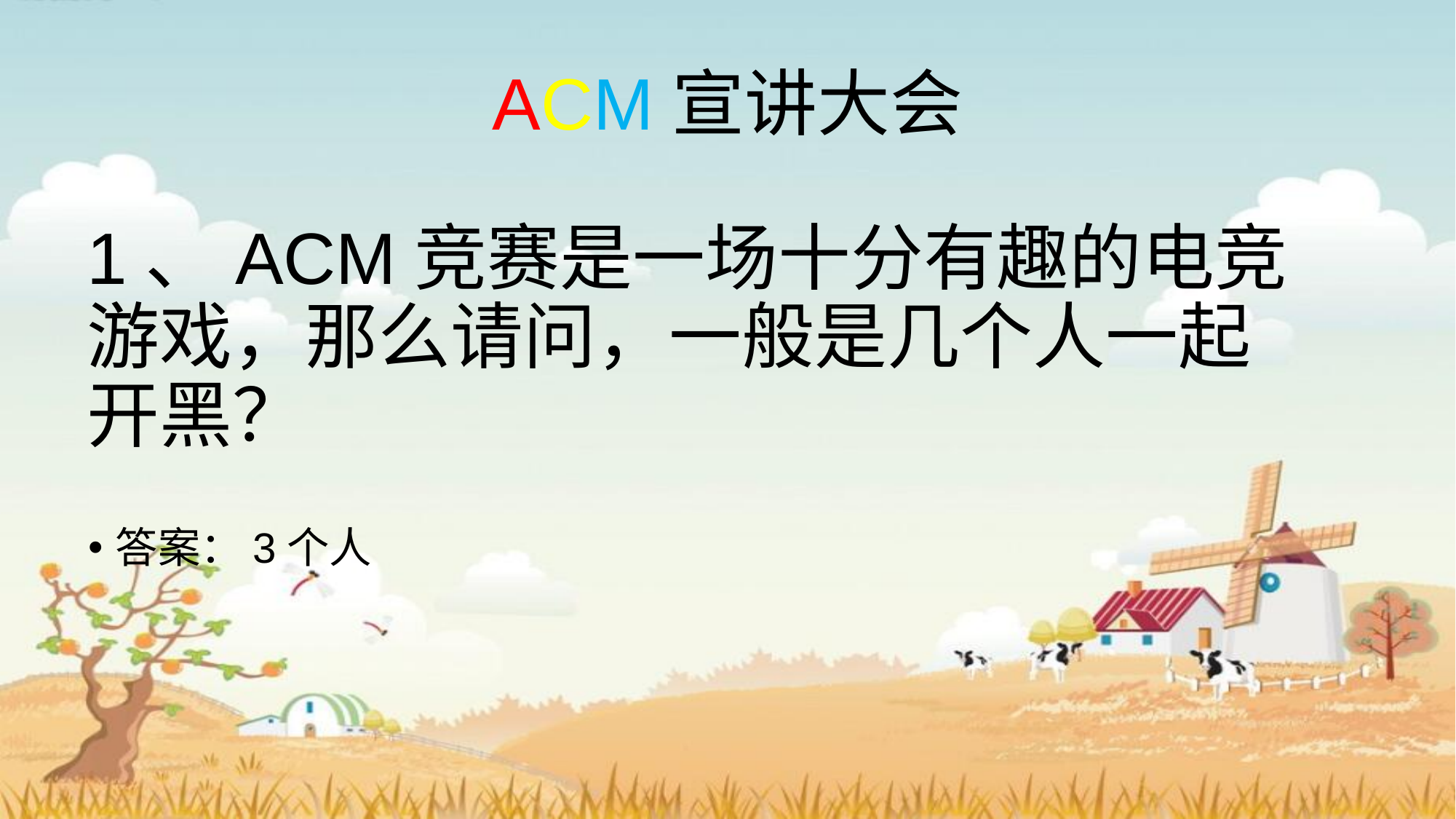

ACM宣讲大会

# 1、ACM竞赛是一场十分有趣的电竞游戏，那么请问，一般是几个人一起开黑？
答案：3个人